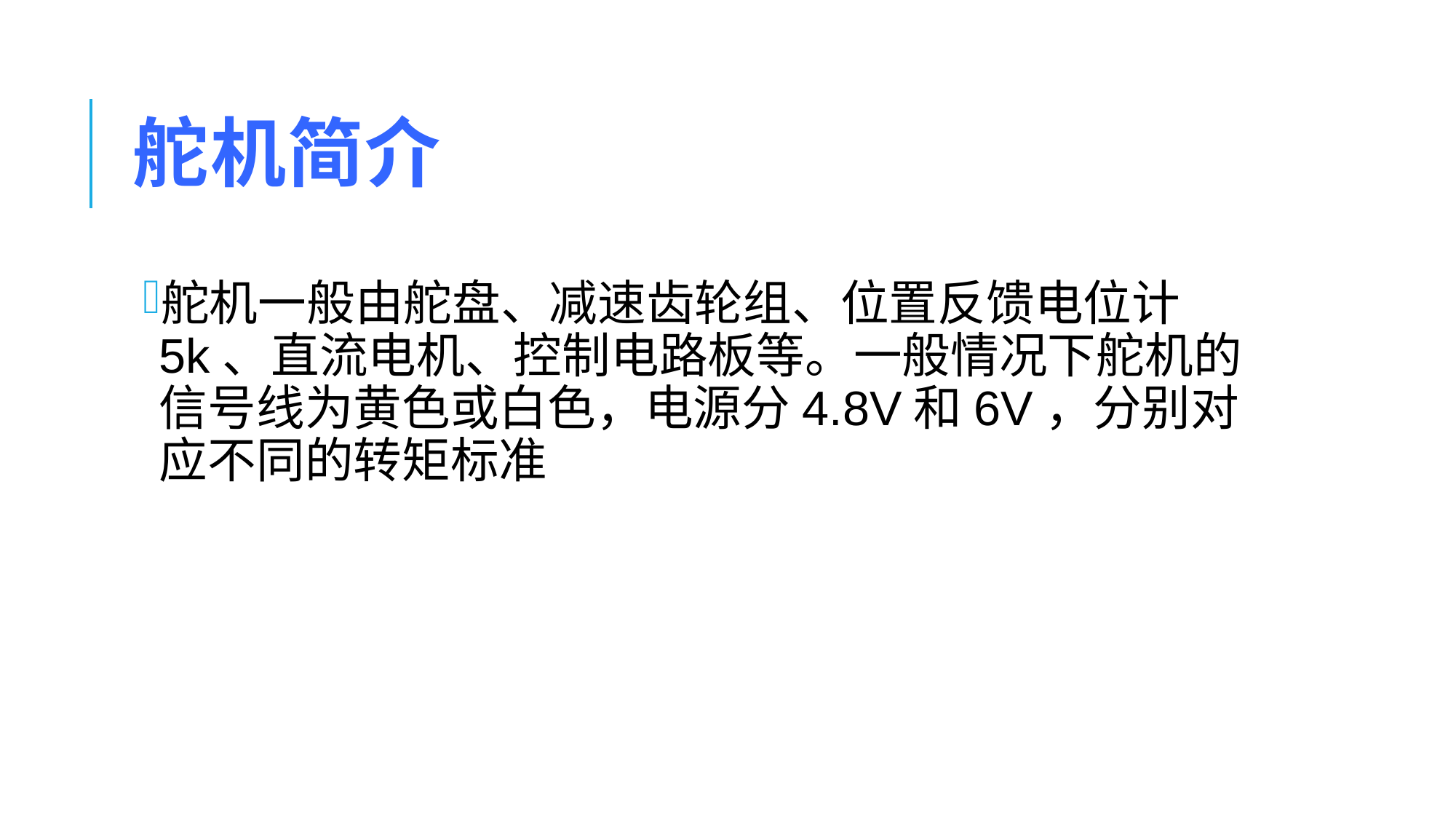

# 舵机简介
舵机一般由舵盘、减速齿轮组、位置反馈电位计5k、直流电机、控制电路板等。一般情况下舵机的信号线为黄色或白色，电源分4.8V和6V，分别对应不同的转矩标准